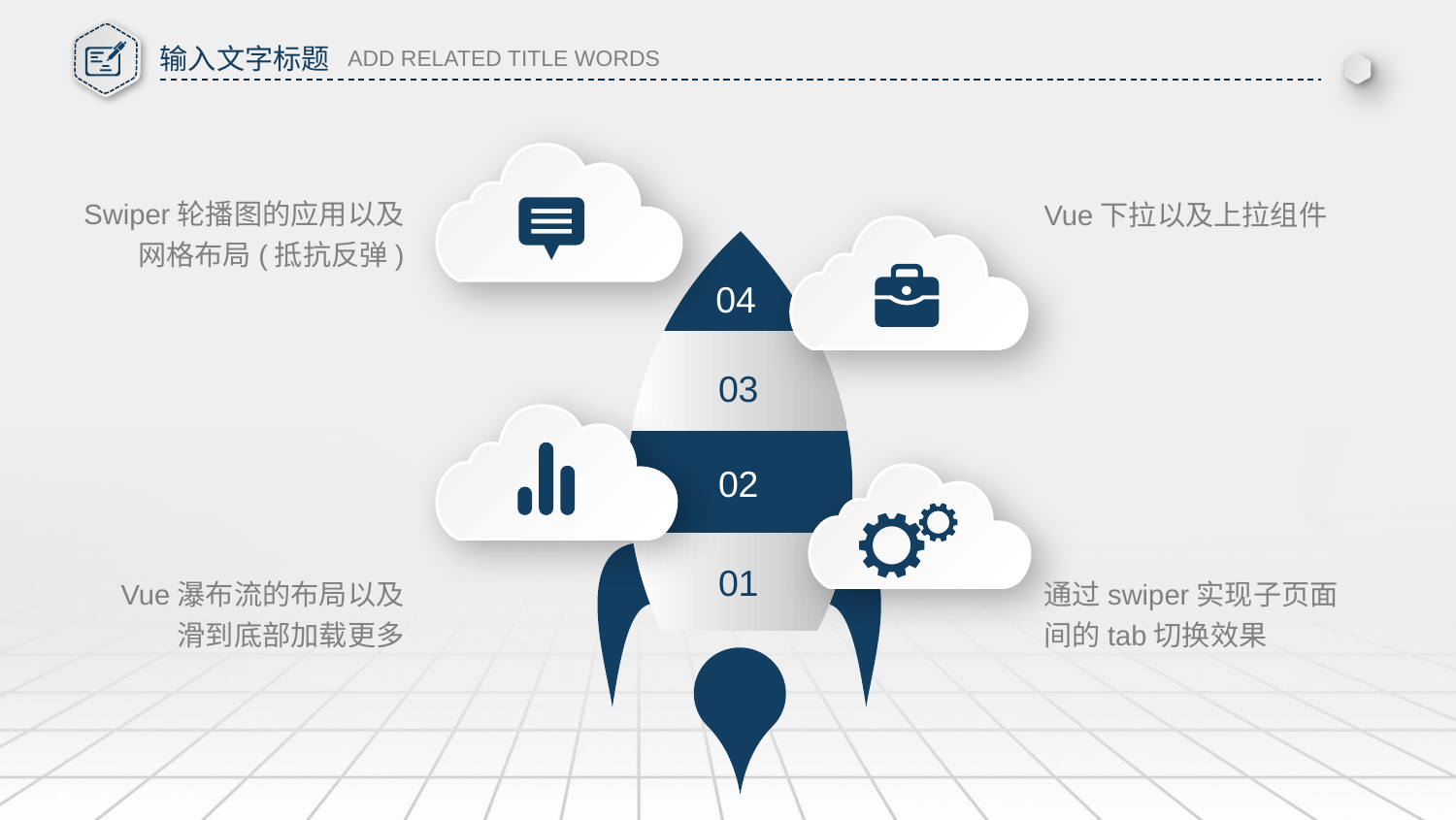

Swiper轮播图的应用以及网格布局(抵抗反弹)
Vue下拉以及上拉组件

04
03

02

01
通过swiper实现子页面间的tab切换效果
Vue瀑布流的布局以及滑到底部加载更多